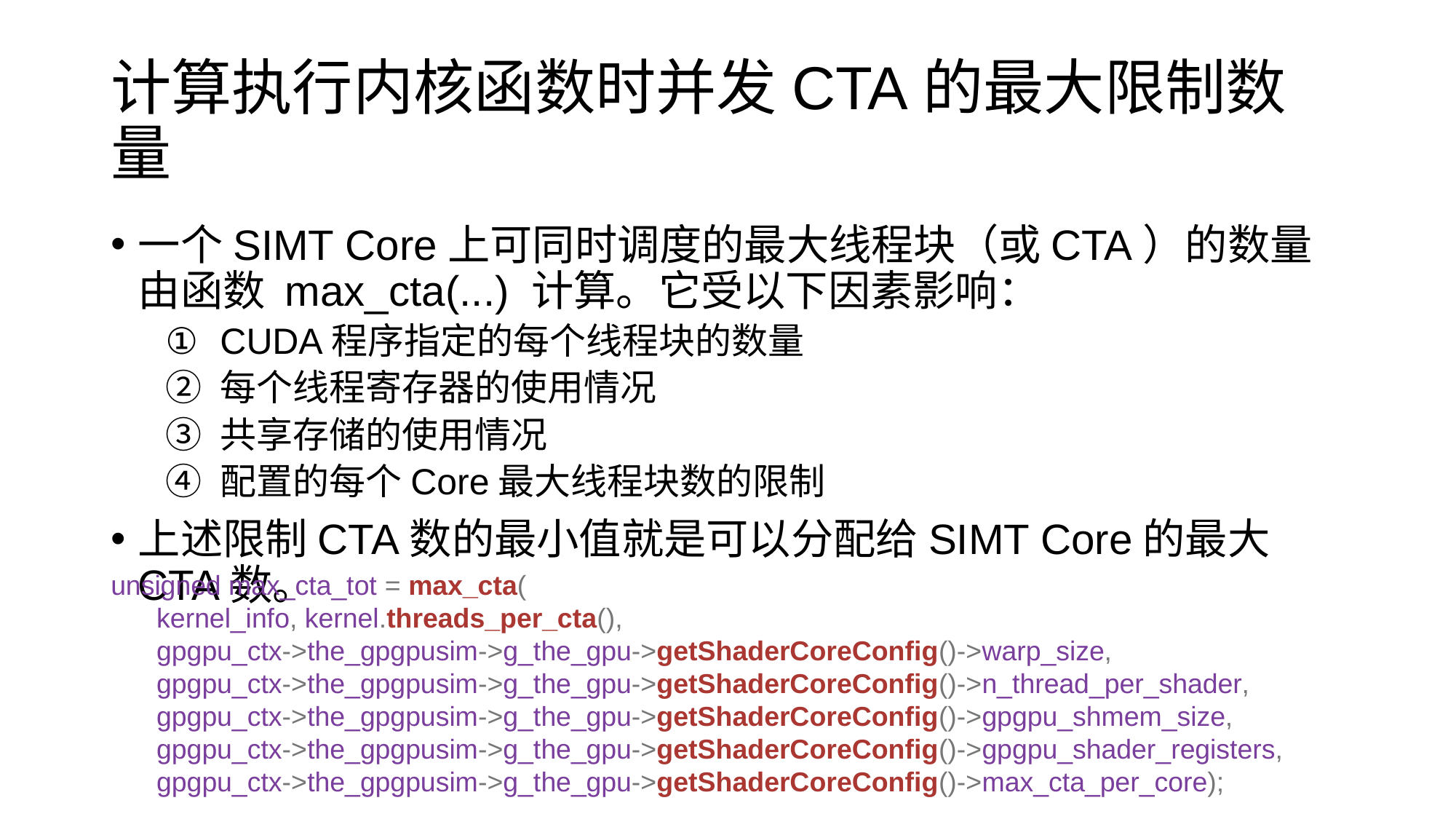

# 计算执行内核函数时并发CTA的最大限制数量
一个SIMT Core上可同时调度的最大线程块（或CTA）的数量由函数 max_cta(...) 计算。它受以下因素影响：
CUDA程序指定的每个线程块的数量
每个线程寄存器的使用情况
共享存储的使用情况
配置的每个Core最大线程块数的限制
上述限制CTA数的最小值就是可以分配给SIMT Core的最大CTA数。

unsigned max_cta_tot = max_cta(
      kernel_info, kernel.threads_per_cta(),
      gpgpu_ctx->the_gpgpusim->g_the_gpu->getShaderCoreConfig()->warp_size,
      gpgpu_ctx->the_gpgpusim->g_the_gpu->getShaderCoreConfig()->n_thread_per_shader,
      gpgpu_ctx->the_gpgpusim->g_the_gpu->getShaderCoreConfig()->gpgpu_shmem_size,
      gpgpu_ctx->the_gpgpusim->g_the_gpu->getShaderCoreConfig()->gpgpu_shader_registers,
      gpgpu_ctx->the_gpgpusim->g_the_gpu->getShaderCoreConfig()->max_cta_per_core);